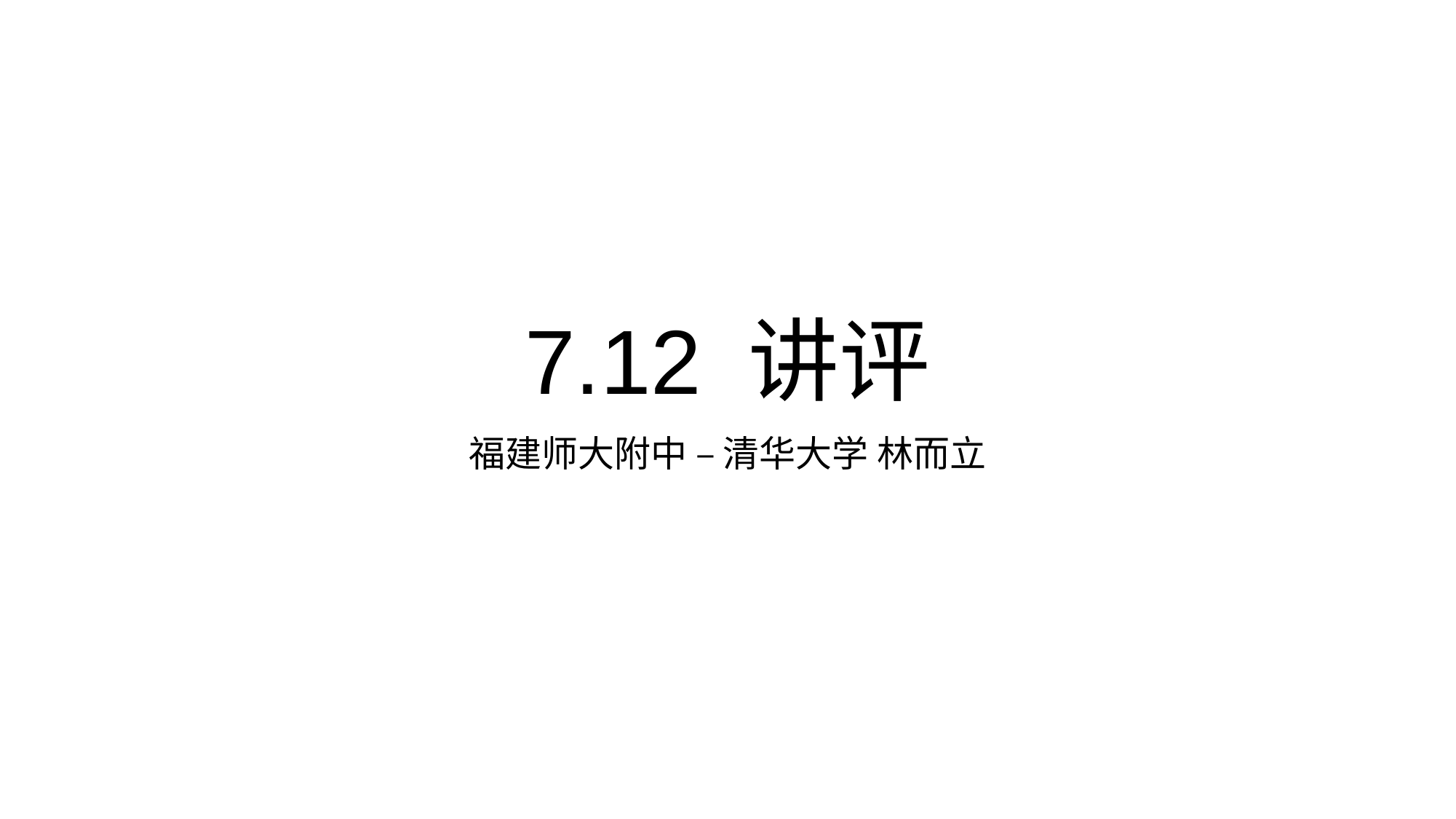

# 7.12 讲评
福建师大附中 – 清华大学 林而立